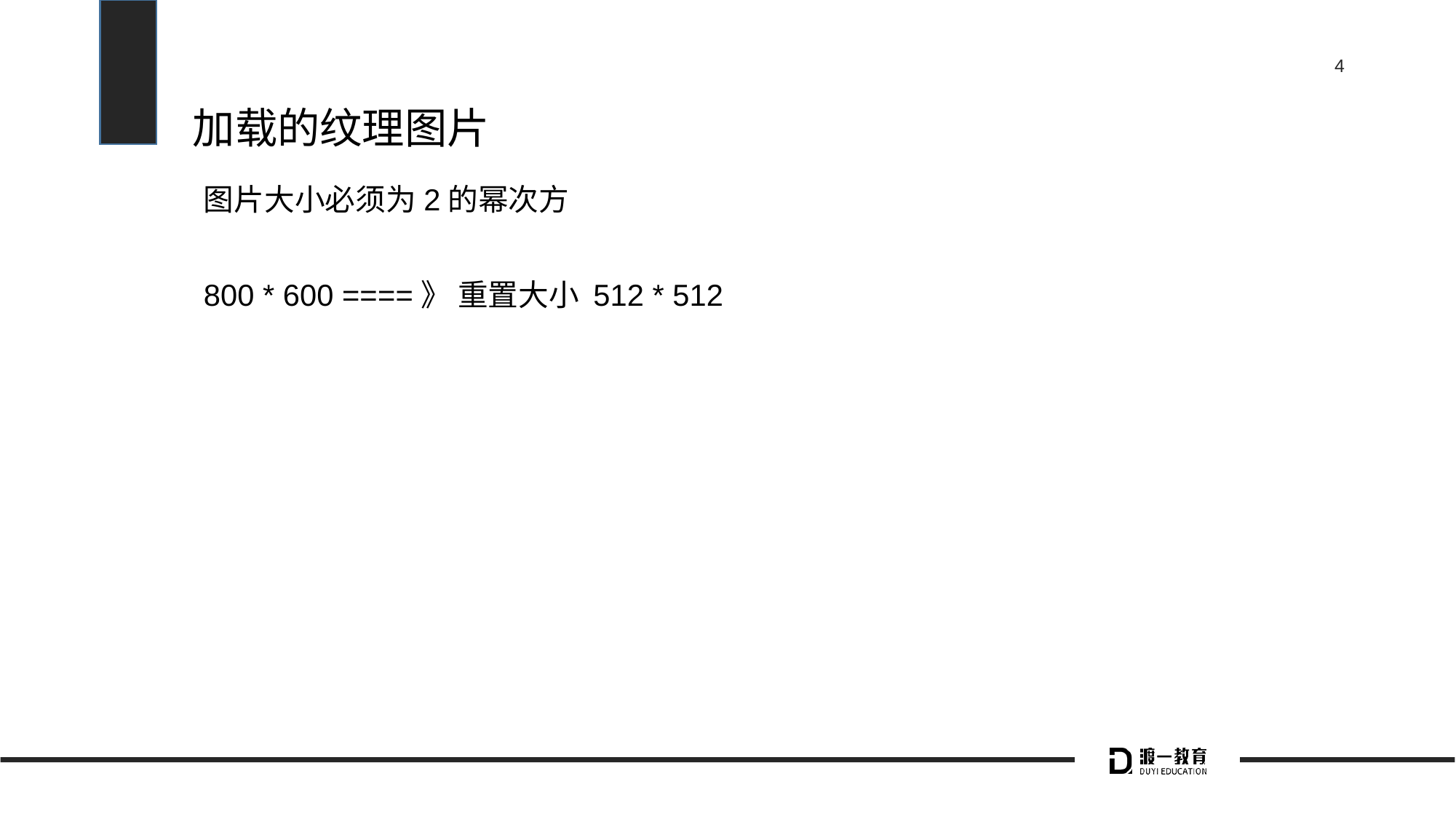

# 加载的纹理图片
图片大小必须为2的幂次方

800 * 600 ====》 重置大小 512 * 512